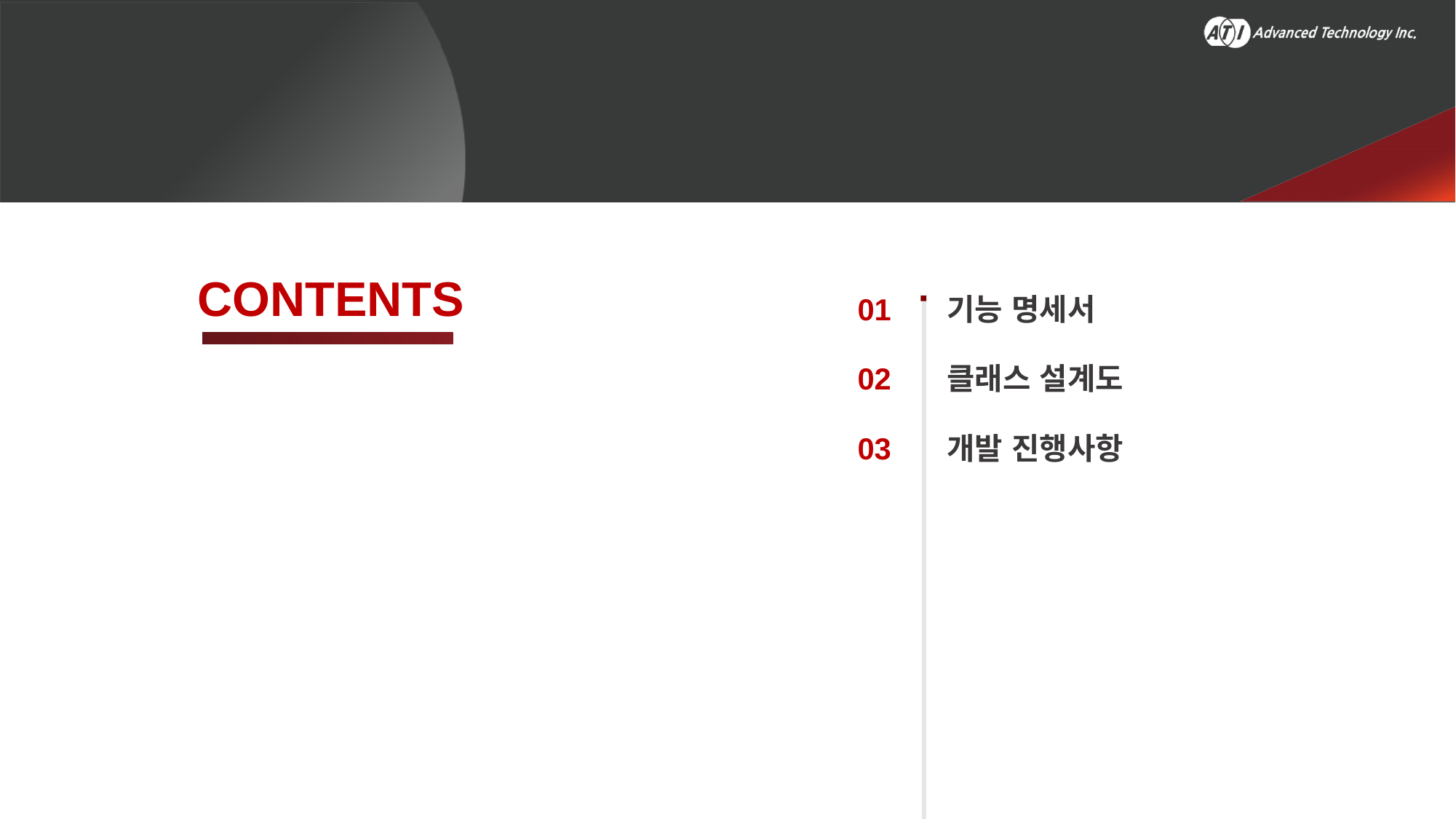

01
02
03
기능 명세서
클래스 설계도
개발 진행사항